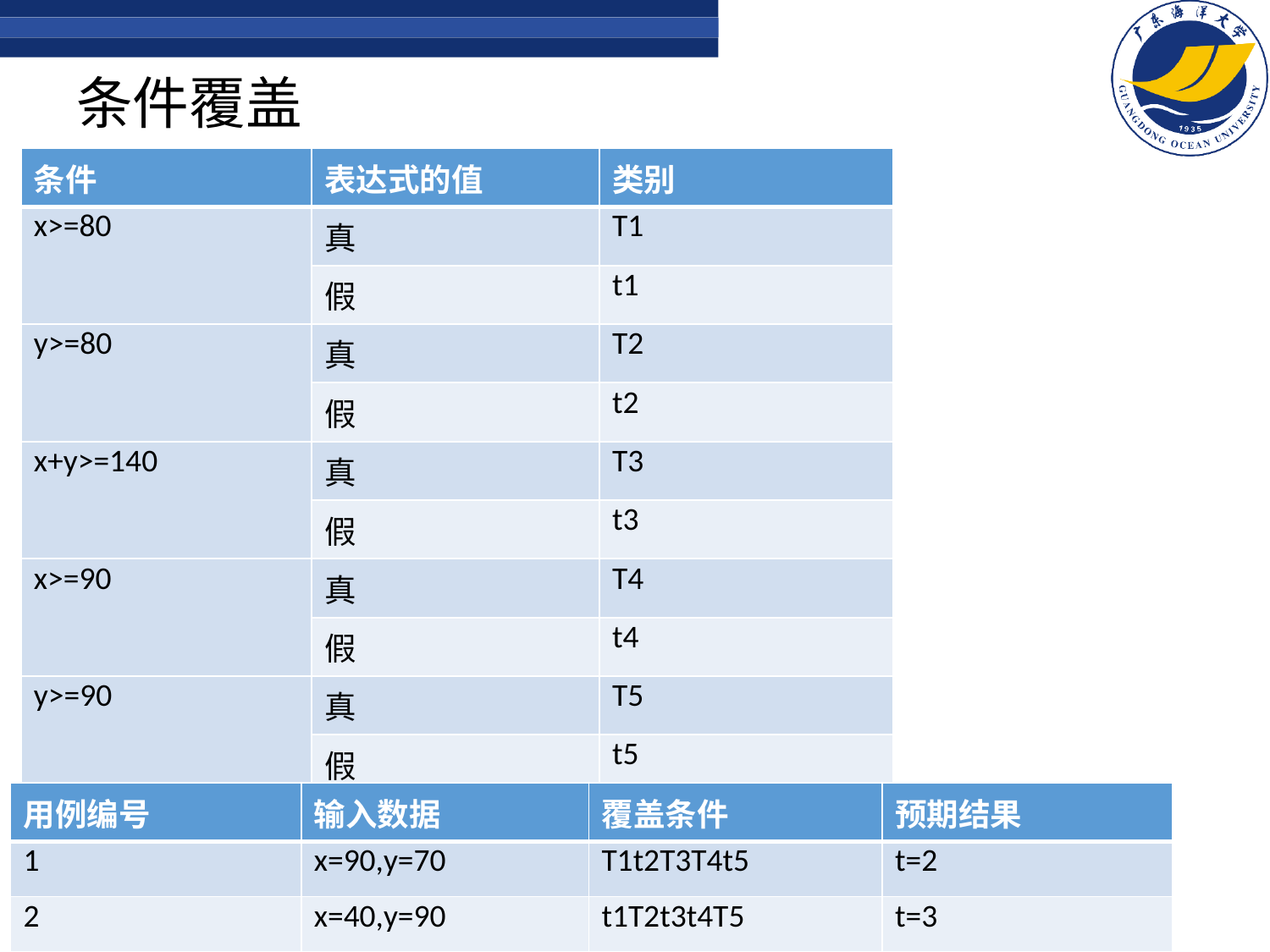

# 条件覆盖
| 条件 | 表达式的值 | 类别 |
| --- | --- | --- |
| x>=80 | 真 | T1 |
|  | 假 | t1 |
| y>=80 | 真 | T2 |
|  | 假 | t2 |
| x+y>=140 | 真 | T3 |
|  | 假 | t3 |
| x>=90 | 真 | T4 |
|  | 假 | t4 |
| y>=90 | 真 | T5 |
|  | 假 | t5 |
| 用例编号 | 输入数据 | 覆盖条件 | 预期结果 |
| --- | --- | --- | --- |
| 1 | x=90,y=70 | T1t2T3T4t5 | t=2 |
| 2 | x=40,y=90 | t1T2t3t4T5 | t=3 |
26